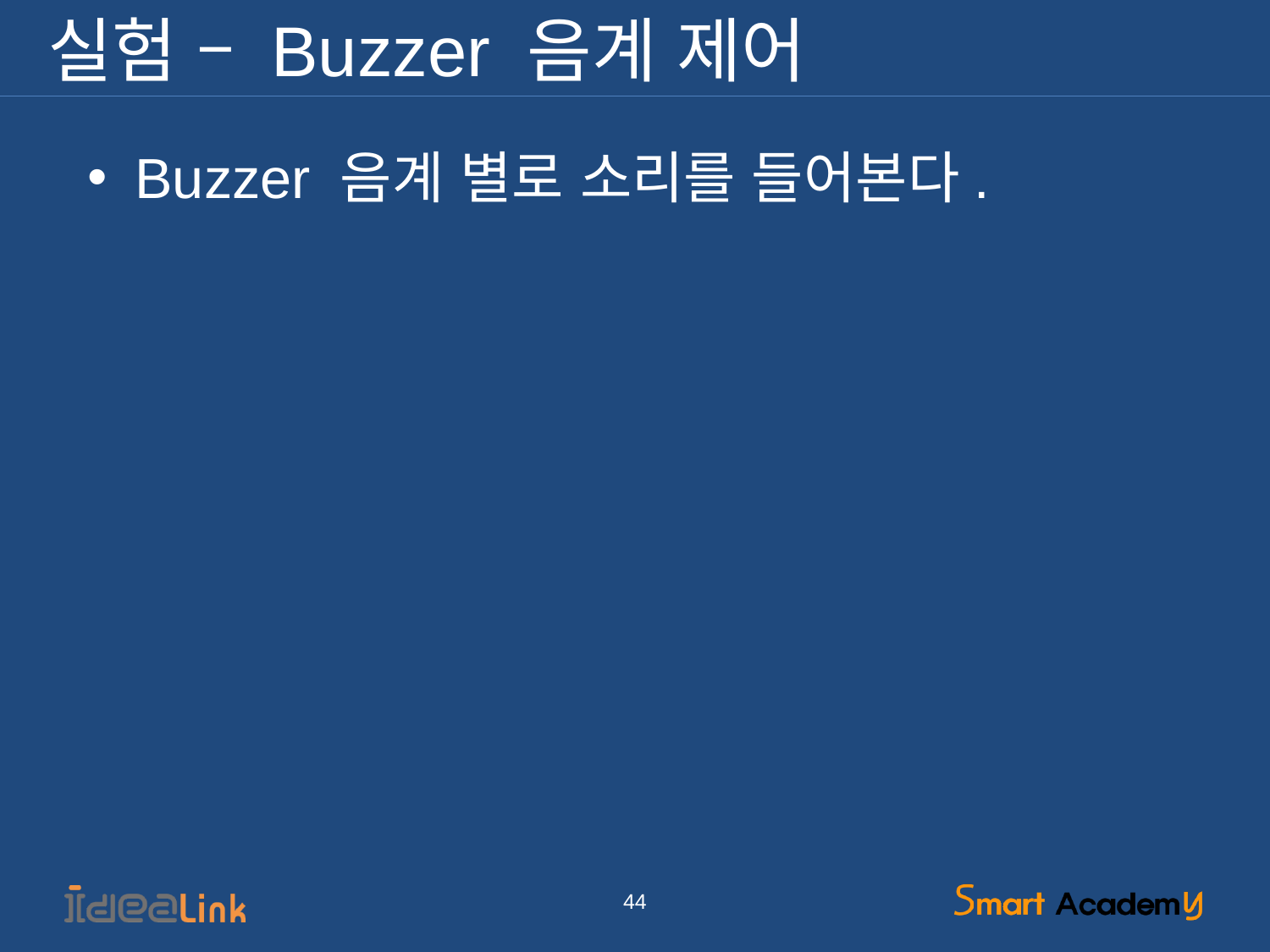

# 실험 – Buzzer 음계 제어
Buzzer 음계 별로 소리를 들어본다.
44